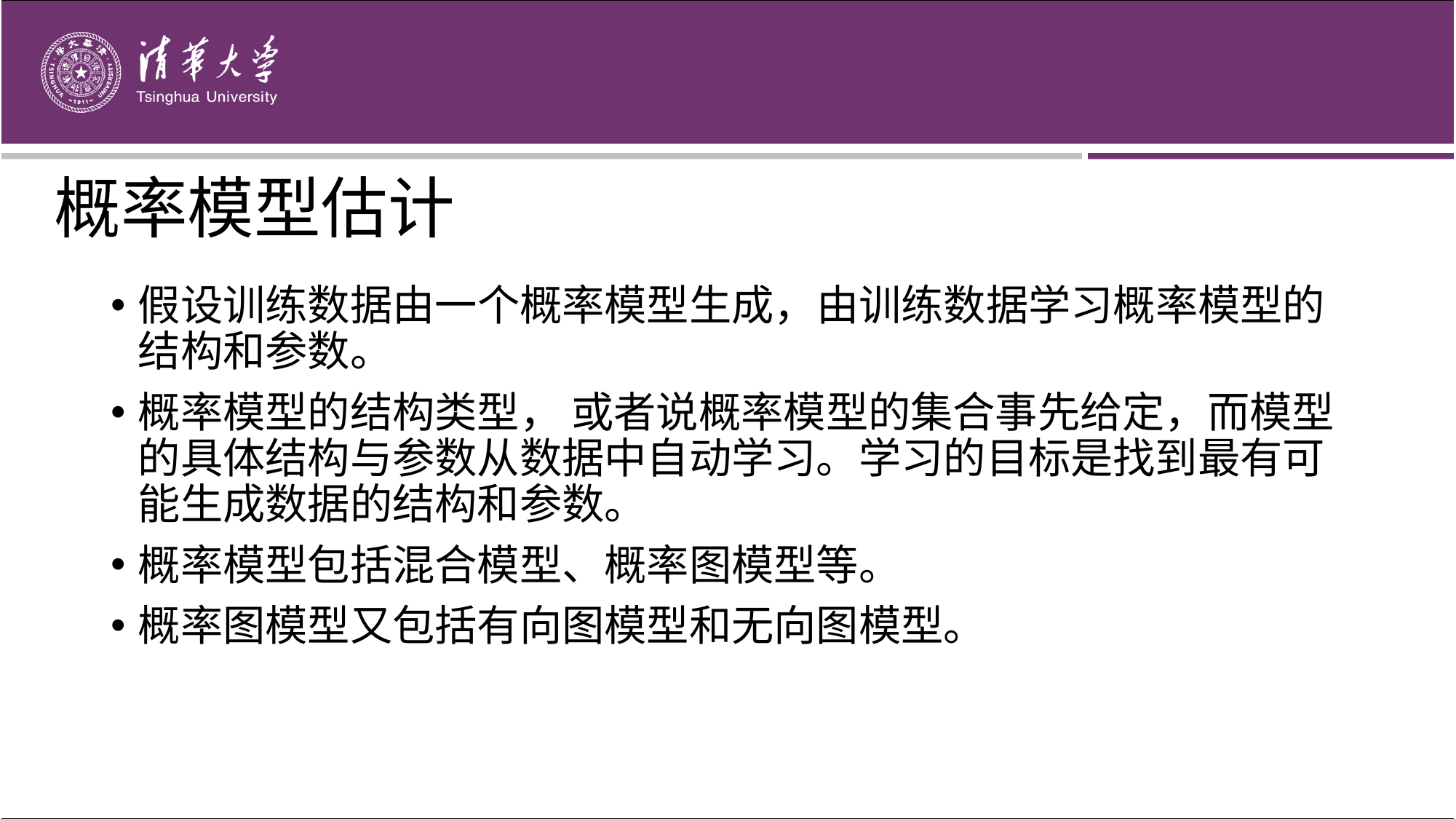

# 概率模型估计
假设训练数据由一个概率模型生成，由训练数据学习概率模型的结构和参数。
概率模型的结构类型， 或者说概率模型的集合事先给定，而模型的具体结构与参数从数据中自动学习。学习的目标是找到最有可能生成数据的结构和参数。
概率模型包括混合模型、概率图模型等。
概率图模型又包括有向图模型和无向图模型。